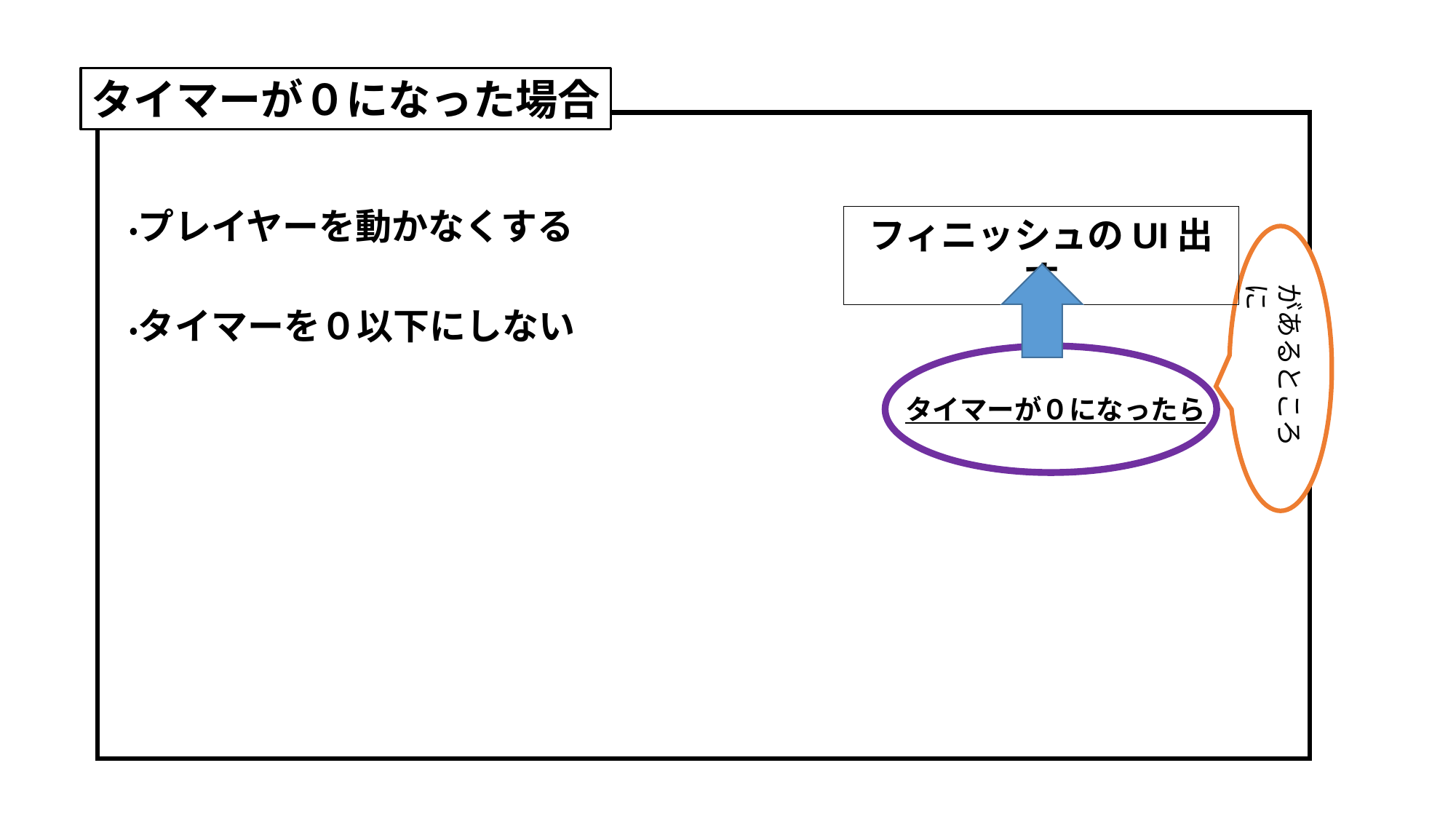

タイマーが０になった場合

・プレイヤーを動かなくする
フィニッシュのUI出す

があるところに
・タイマーを０以下にしない

タイマーが０になったら